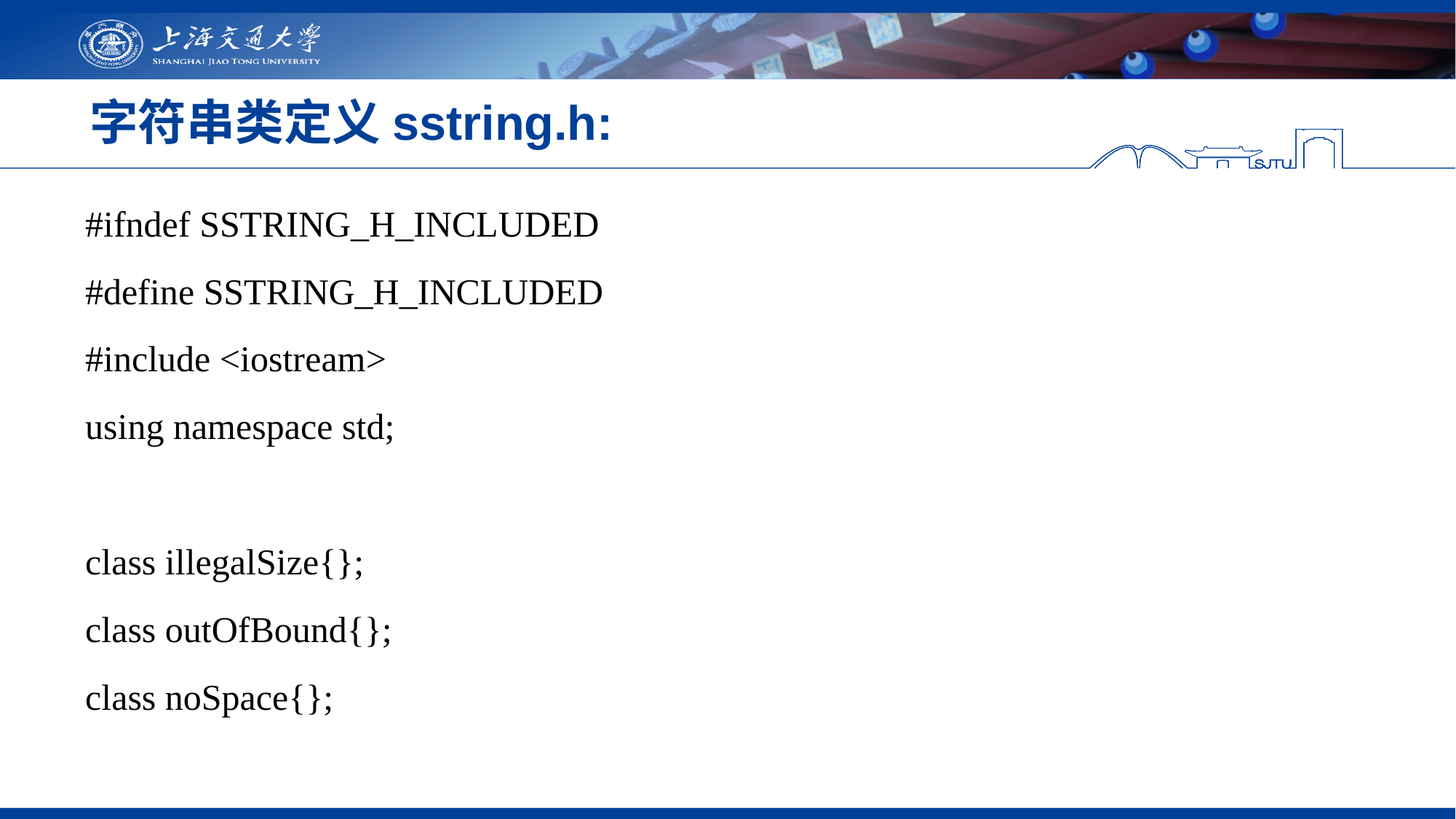

# 字符串类定义sstring.h:
#ifndef SSTRING_H_INCLUDED
#define SSTRING_H_INCLUDED
#include <iostream>
using namespace std;

class illegalSize{};
class outOfBound{};
class noSpace{};